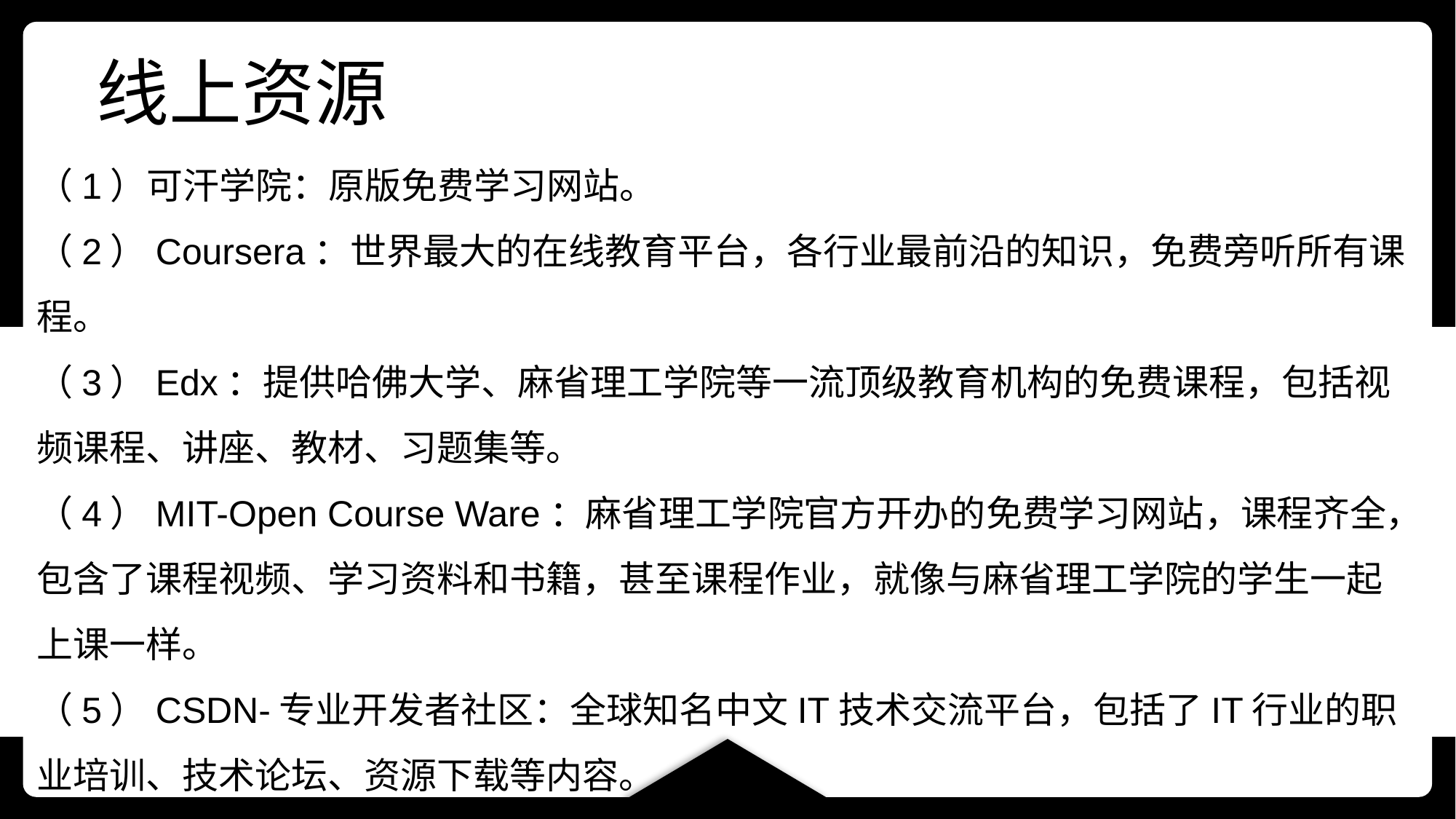

线上资源
（1）可汗学院：原版免费学习网站。
（2）Coursera：世界最大的在线教育平台，各行业最前沿的知识，免费旁听所有课程。
（3）Edx：提供哈佛大学、麻省理工学院等一流顶级教育机构的免费课程，包括视频课程、讲座、教材、习题集等。
（4）MIT-Open Course Ware：麻省理工学院官方开办的免费学习网站，课程齐全，包含了课程视频、学习资料和书籍，甚至课程作业，就像与麻省理工学院的学生一起上课一样。
（5）CSDN-专业开发者社区：全球知名中文IT技术交流平台，包括了IT行业的职业培训、技术论坛、资源下载等内容。